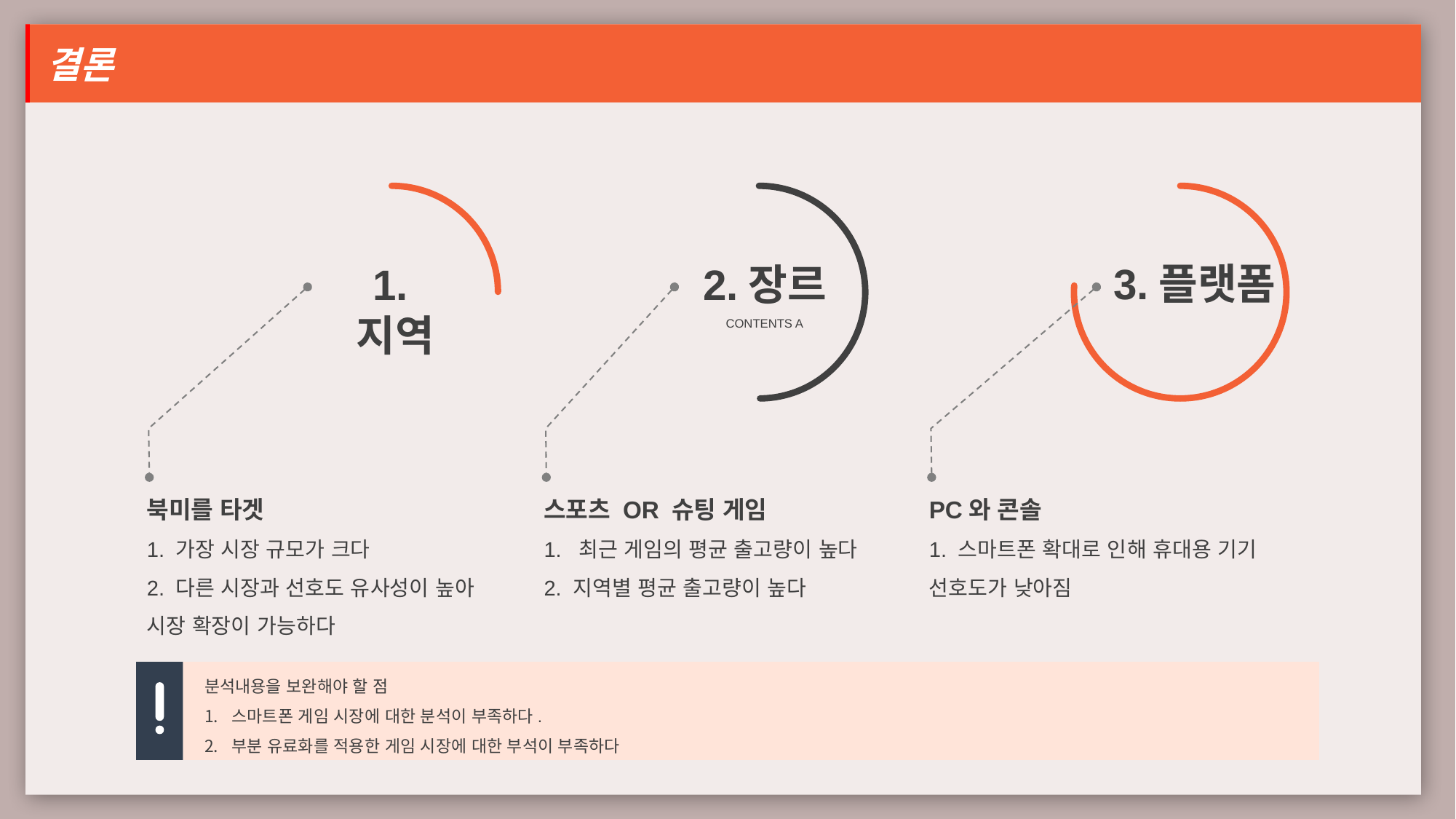

결론

3.플랫폼
1.지역
2.장르
CONTENTS A

북미를 타겟
1. 가장 시장 규모가 크다
2. 다른 시장과 선호도 유사성이 높아 시장 확장이 가능하다
스포츠 OR 슈팅 게임
1.  최근 게임의 평균 출고량이 높다
2. 지역별 평균 출고량이 높다
PC와 콘솔
1. 스마트폰 확대로 인해 휴대용 기기 선호도가 낮아짐

분석내용을 보완해야 할 점
스마트폰 게임 시장에 대한 분석이 부족하다.
부분 유료화를 적용한 게임 시장에 대한 부석이 부족하다